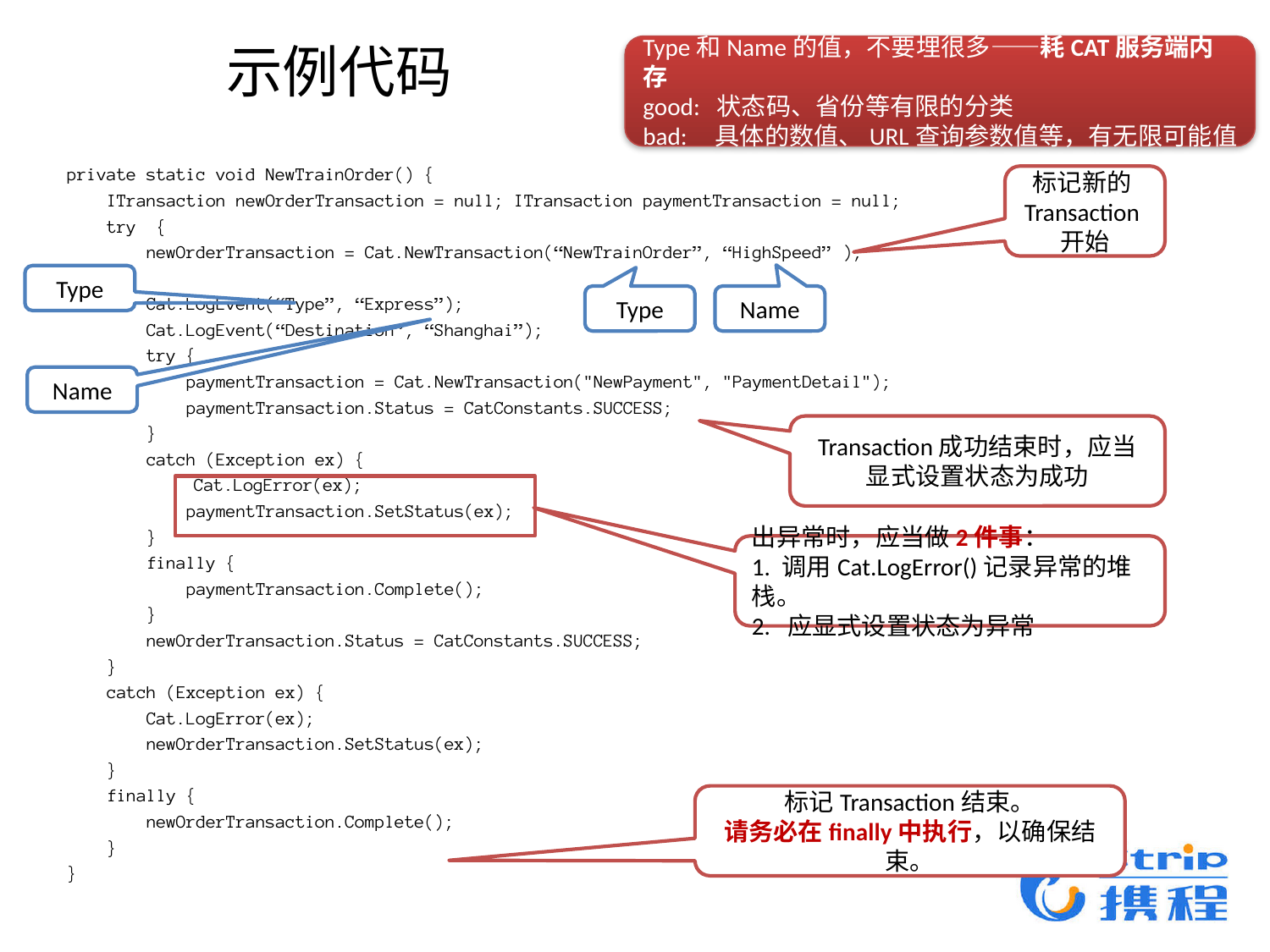

# 示例代码
Type和Name的值，不要埋很多——耗CAT服务端内存
good:  状态码、省份等有限的分类
bad:    具体的数值、URL查询参数值等，有无限可能值
        private static void NewTrainOrder() {
            ITransaction newOrderTransaction = null; ITransaction paymentTransaction = null;
            try  {
                newOrderTransaction = Cat.NewTransaction(“NewTrainOrder”, “HighSpeed” );

                Cat.LogEvent(“Type”, “Express”);
                Cat.LogEvent(“Destination”, “Shanghai”);
                try {
                    paymentTransaction = Cat.NewTransaction("NewPayment", "PaymentDetail");
                    paymentTransaction.Status = CatConstants.SUCCESS;
                }
                catch (Exception ex) {
	        Cat.LogError(ex);
                    paymentTransaction.SetStatus(ex);
                }
                finally {
                    paymentTransaction.Complete();
                }
                newOrderTransaction.Status = CatConstants.SUCCESS;
            }
            catch (Exception ex) {
                Cat.LogError(ex);
                newOrderTransaction.SetStatus(ex);
            }
            finally {
                newOrderTransaction.Complete();
            }
        }
标记新的Transaction开始
Type
Type
Name
Name
Transaction成功结束时，应当显式设置状态为成功

出异常时，应当做2件事：
1. 调用Cat.LogError()记录异常的堆栈。
2.  应显式设置状态为异常
标记Transaction结束。
请务必在finally中执行，以确保结束。